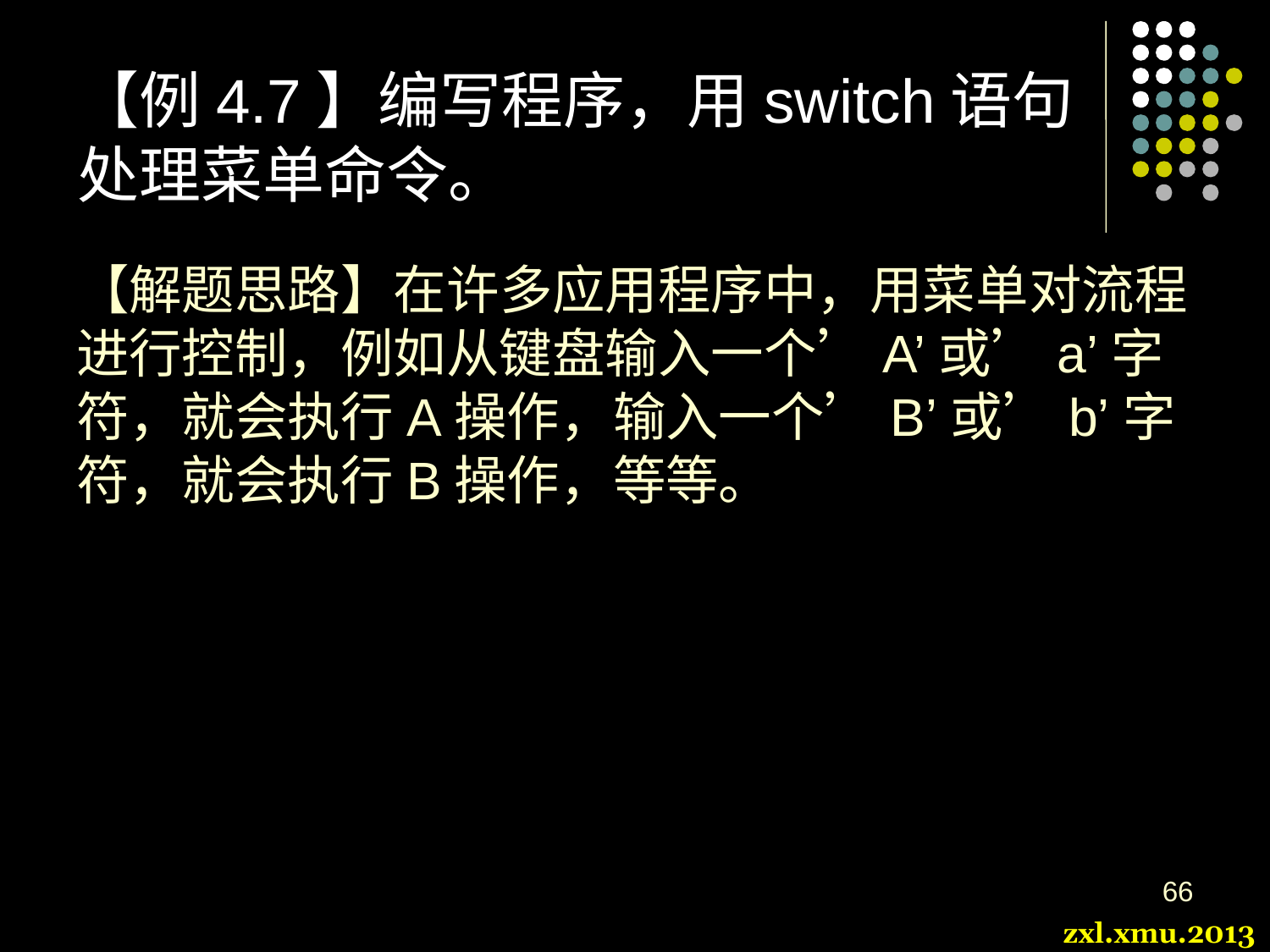

# 【例4.7】编写程序，用switch语句处理菜单命令。

【解题思路】在许多应用程序中，用菜单对流程进行控制，例如从键盘输入一个’A’或’a’字符，就会执行A操作，输入一个’B’或’b’字符，就会执行B操作，等等。
66